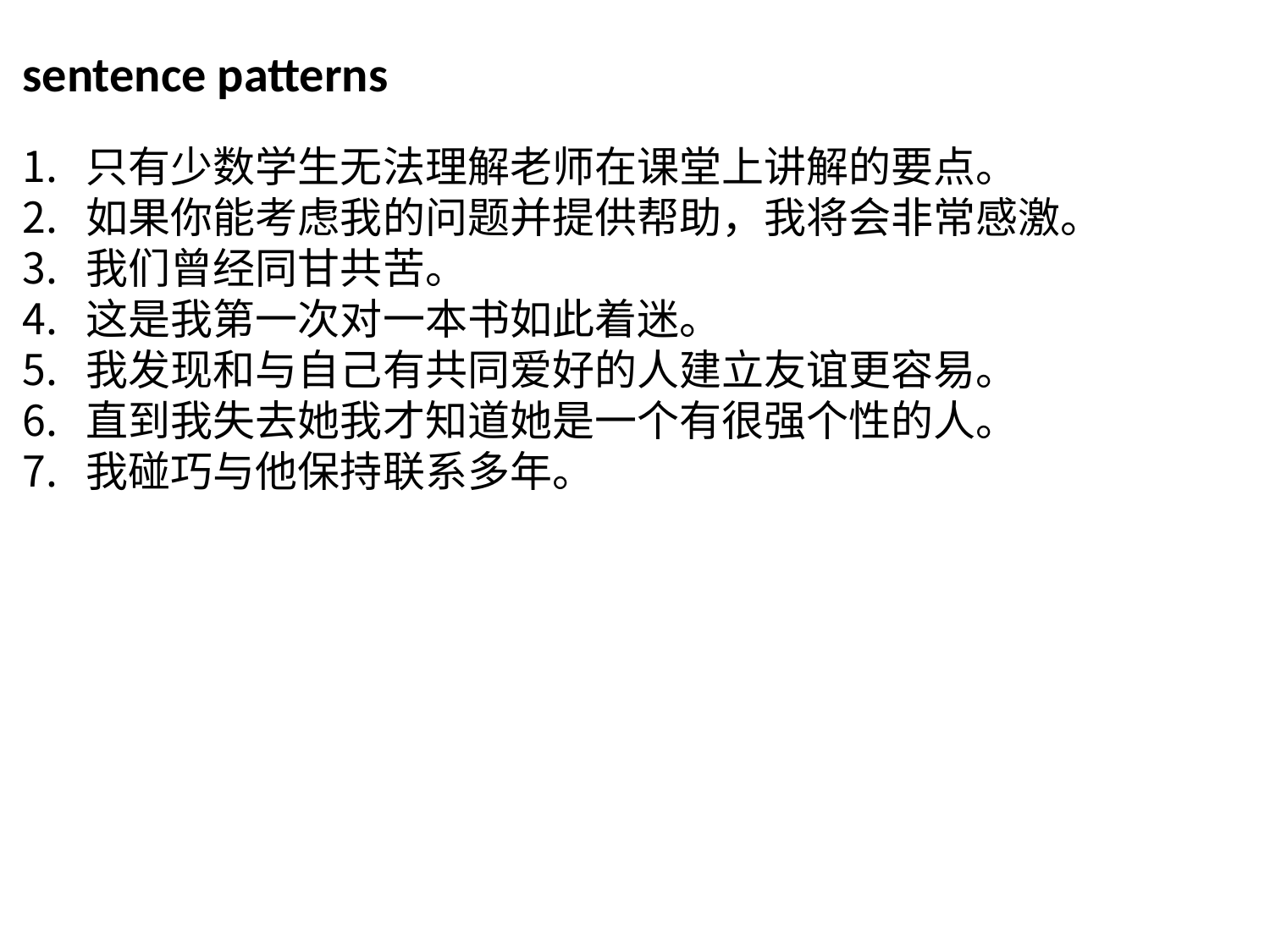

sentence patterns

只有少数学生无法理解老师在课堂上讲解的要点。
如果你能考虑我的问题并提供帮助，我将会非常感激。
我们曾经同甘共苦。
这是我第一次对一本书如此着迷。
我发现和与自己有共同爱好的人建立友谊更容易。
直到我失去她我才知道她是一个有很强个性的人。
我碰巧与他保持联系多年。